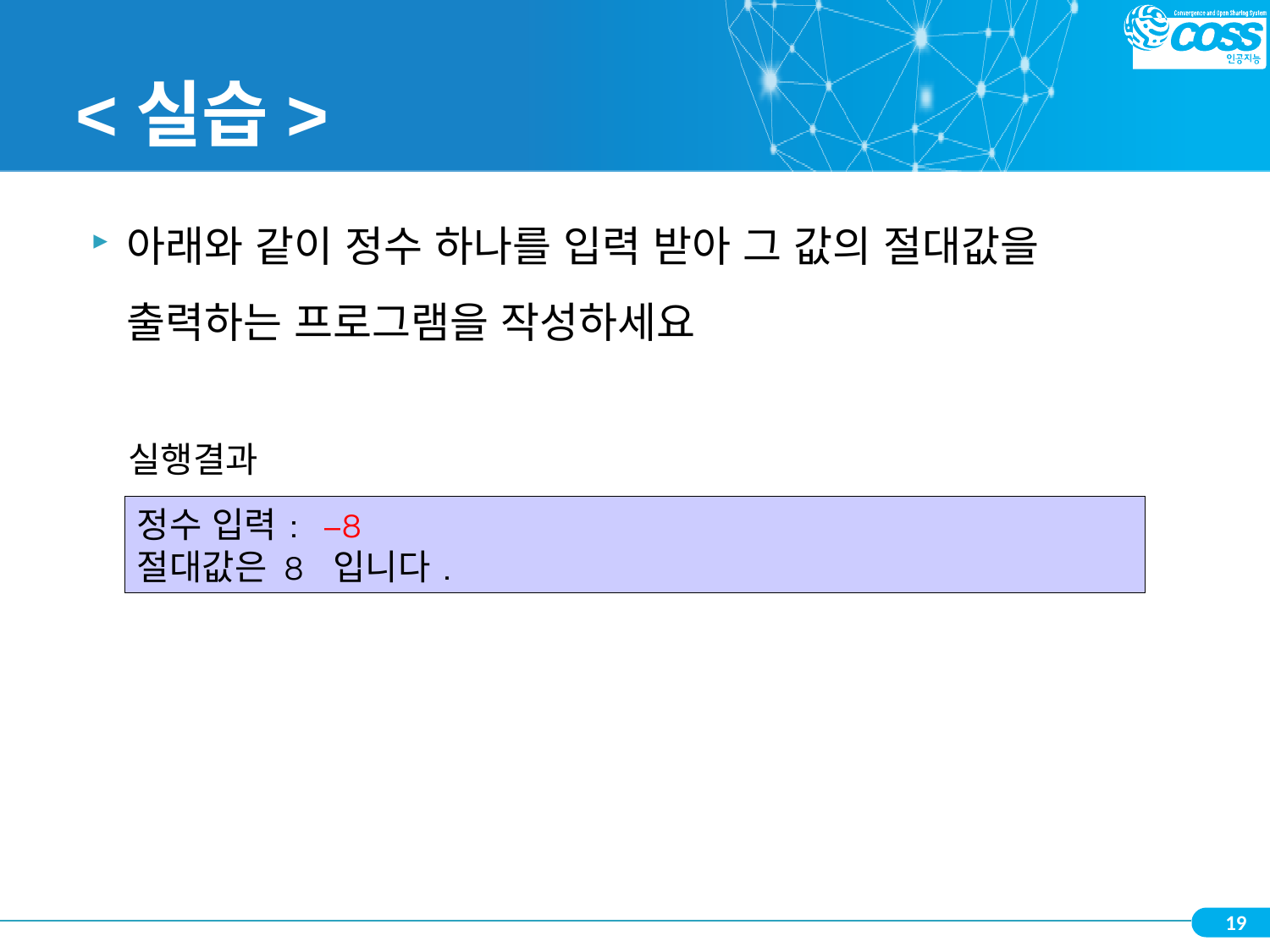

# <실습>
아래와 같이 정수 하나를 입력 받아 그 값의 절대값을 출력하는 프로그램을 작성하세요
실행결과
정수 입력: -8
절대값은 8 입니다.